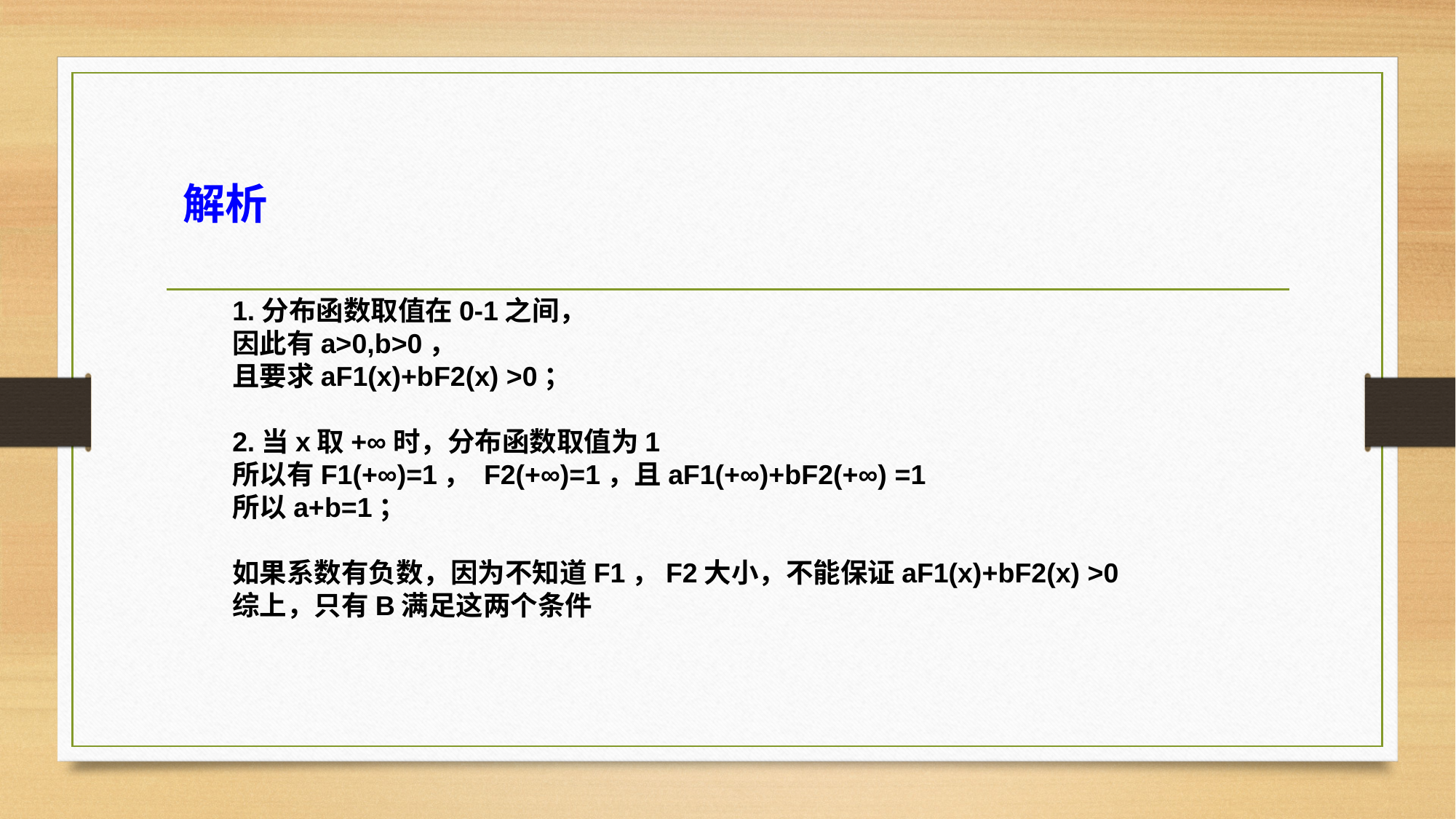

解析
1.分布函数取值在0-1之间，
因此有a>0,b>0，
且要求aF1(x)+bF2(x) >0；

2.当x取+∞时，分布函数取值为1
所以有F1(+∞)=1， F2(+∞)=1，且aF1(+∞)+bF2(+∞) =1
所以a+b=1；

如果系数有负数，因为不知道F1，F2大小，不能保证aF1(x)+bF2(x) >0
综上，只有B满足这两个条件